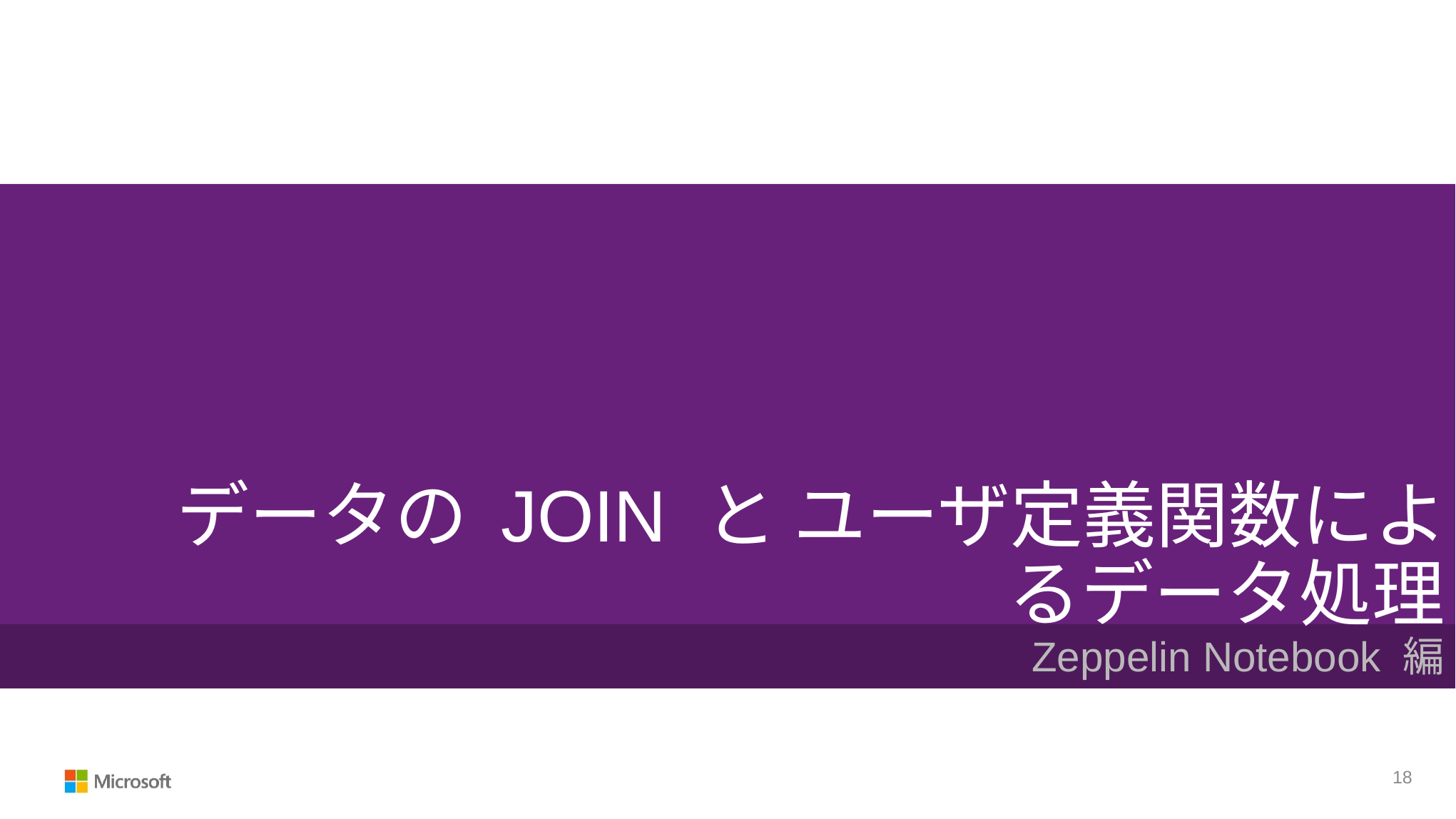

データの JOIN と ユーザ定義関数によるデータ処理
Zeppelin Notebook 編

18